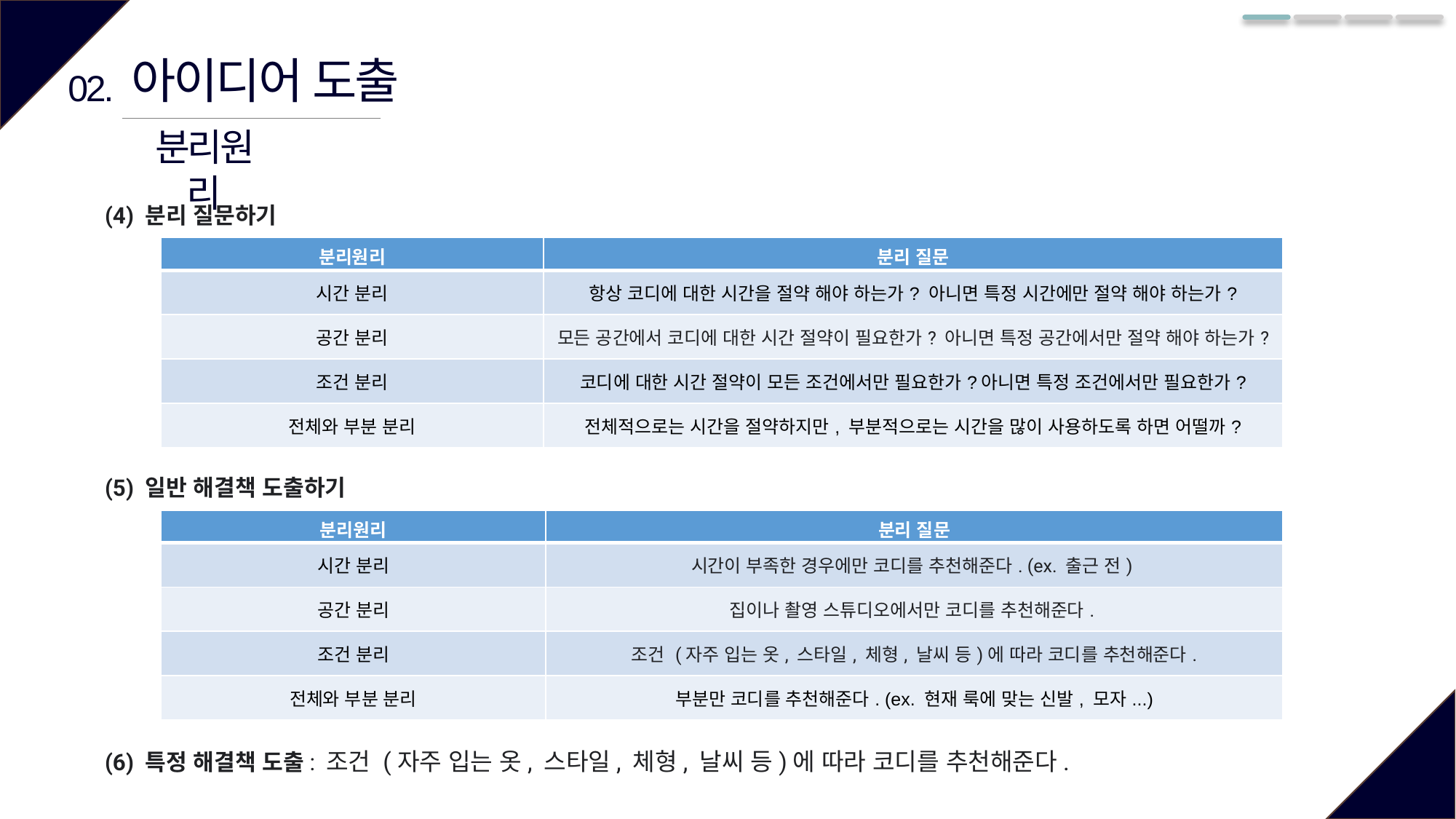

아이디어 도출
02.
분리원리
(4) 분리 질문하기

(5) 일반 해결책 도출하기

(6) 특정 해결책 도출: 조건 (자주 입는 옷, 스타일, 체형, 날씨 등)에 따라 코디를 추천해준다.
| 분리원리 | 분리 질문 |
| --- | --- |
| 시간 분리 | 항상 코디에 대한 시간을 절약 해야 하는가? 아니면 특정 시간에만 절약 해야 하는가? |
| 공간 분리 | 모든 공간에서 코디에 대한 시간 절약이 필요한가? 아니면 특정 공간에서만 절약 해야 하는가? |
| 조건 분리 | 코디에 대한 시간 절약이 모든 조건에서만 필요한가?아니면 특정 조건에서만 필요한가? |
| 전체와 부분 분리 | 전체적으로는 시간을 절약하지만, 부분적으로는 시간을 많이 사용하도록 하면 어떨까? |
| 분리원리 | 분리 질문 |
| --- | --- |
| 시간 분리 | 시간이 부족한 경우에만 코디를 추천해준다. (ex. 출근 전) |
| 공간 분리 | 집이나 촬영 스튜디오에서만 코디를 추천해준다. |
| 조건 분리 | 조건 (자주 입는 옷, 스타일, 체형, 날씨 등)에 따라 코디를 추천해준다. |
| 전체와 부분 분리 | 부분만 코디를 추천해준다. (ex. 현재 룩에 맞는 신발, 모자...) |